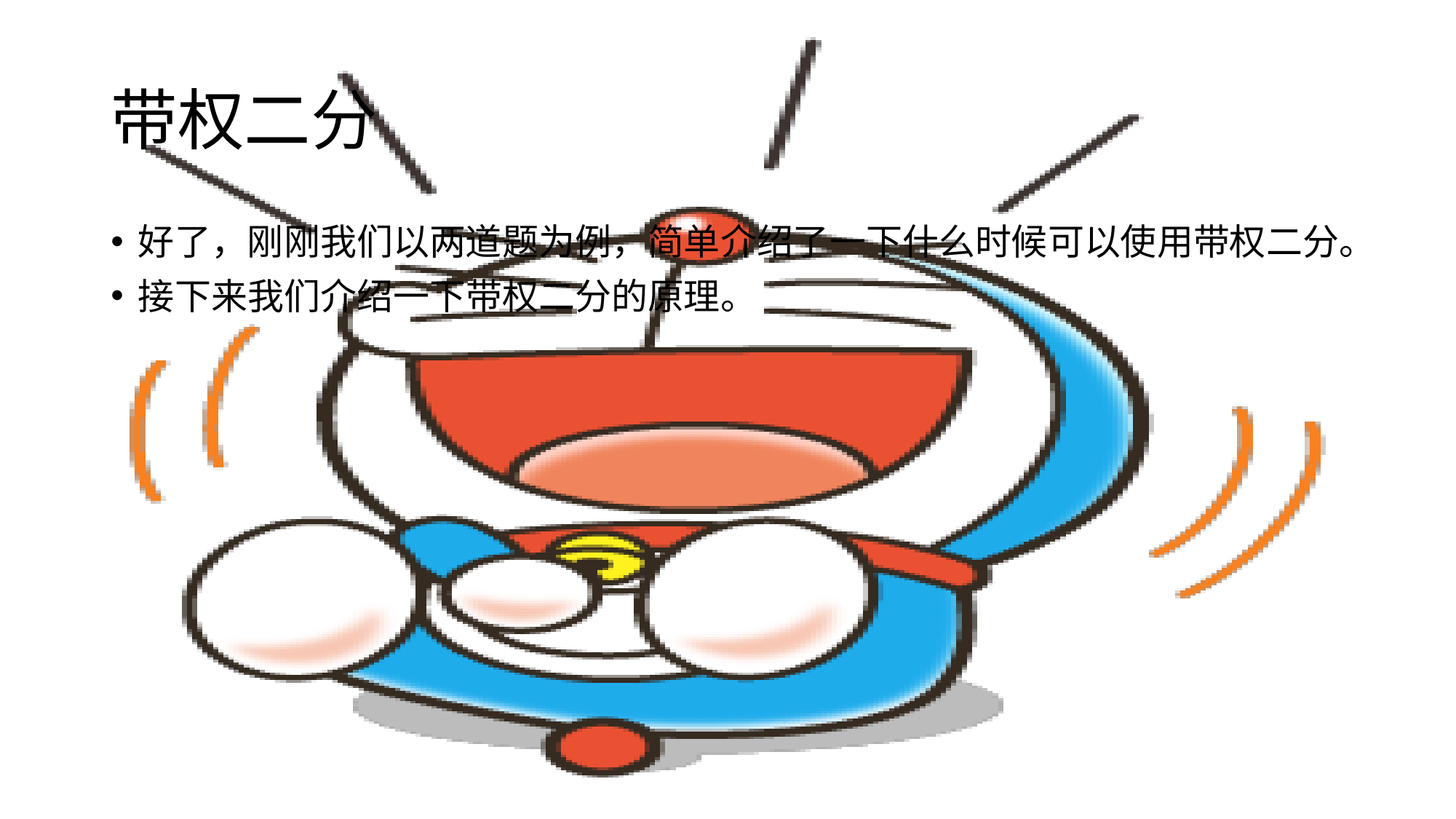

# 带权二分
好了，刚刚我们以两道题为例，简单介绍了一下什么时候可以使用带权二分。
接下来我们介绍一下带权二分的原理。